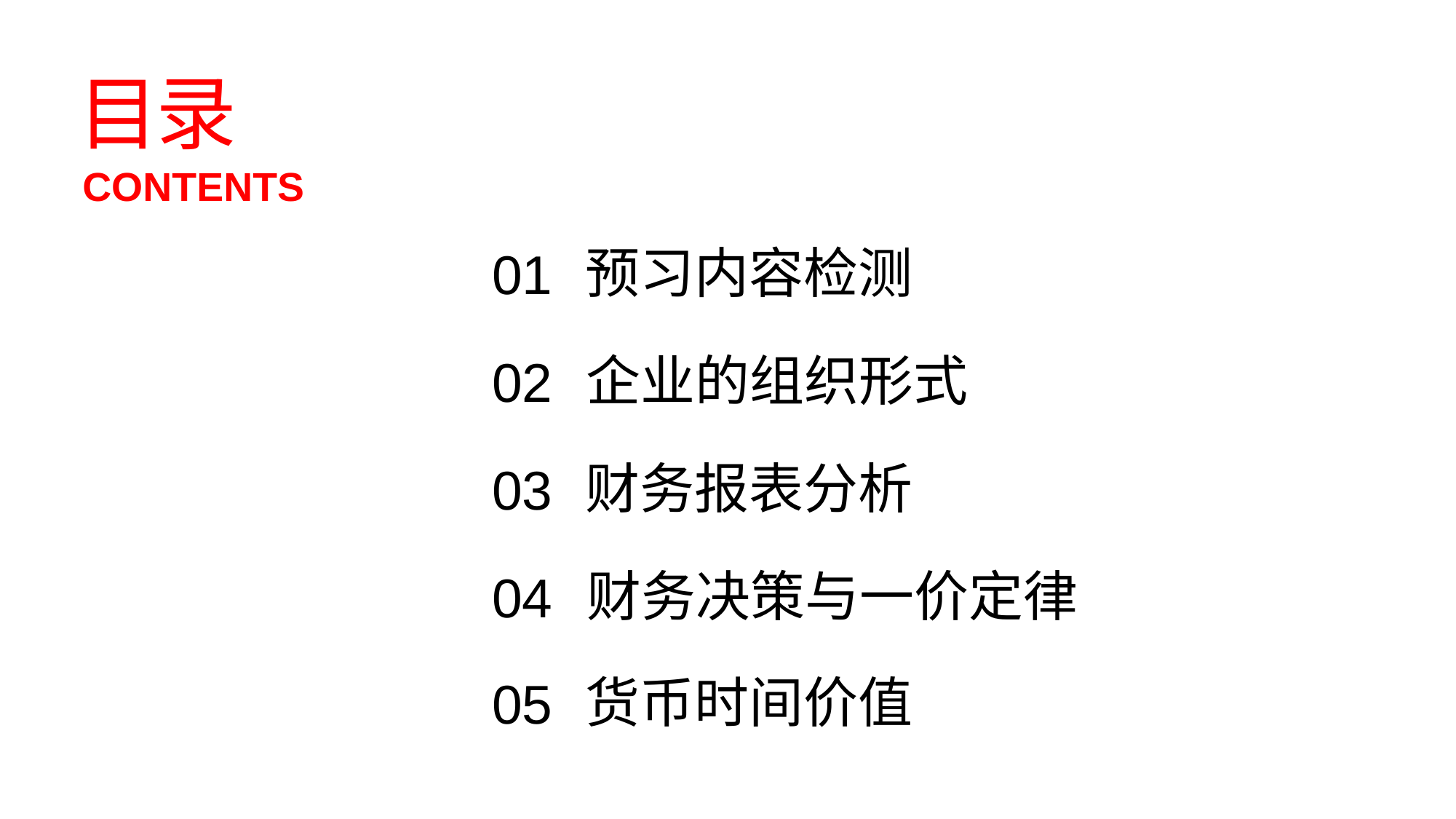

目录
CONTENTS
预习内容检测
01
企业的组织形式
02
财务报表分析
03
财务决策与一价定律
04
货币时间价值
05